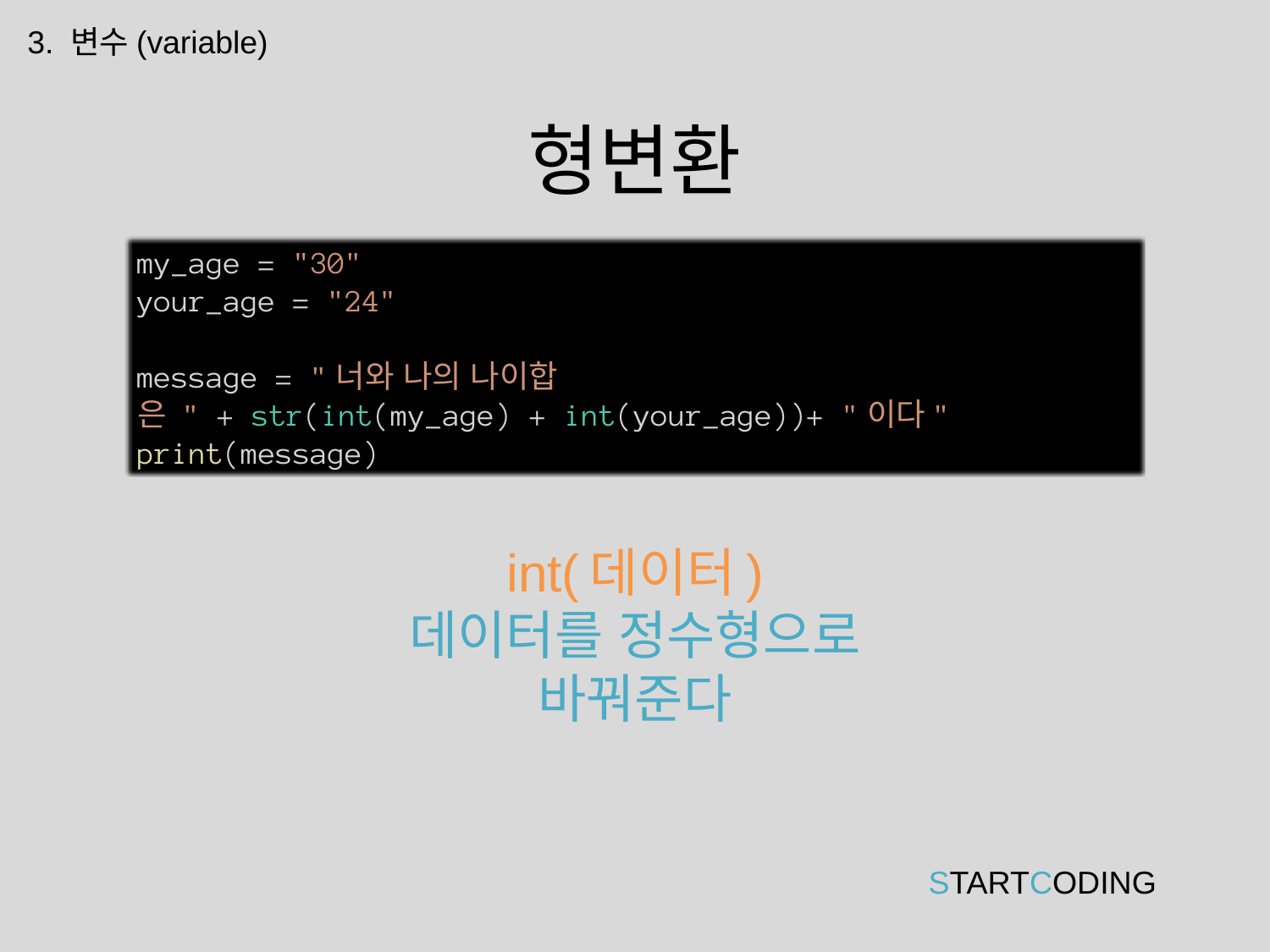

3. 변수(variable)
# 형변환
my_age = "30"
your_age = "24"
message = "너와 나의 나이합은 " + str(int(my_age) + int(your_age))+ "이다"
print(message)
int(데이터)
데이터를 정수형으로 바꿔준다
STARTCODING